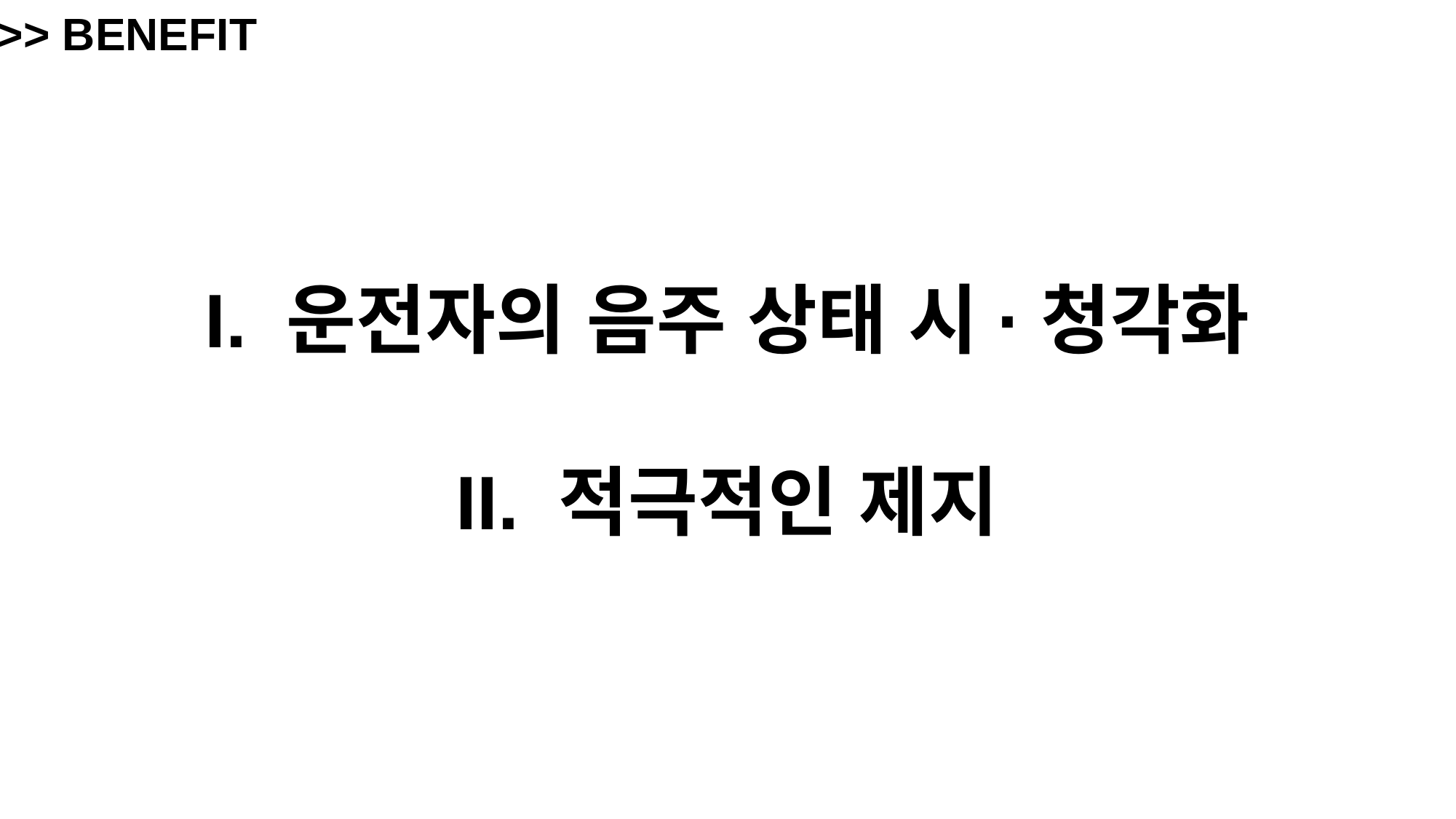

>> BENEFIT
I. 운전자의 음주 상태 시·청각화

II. 적극적인 제지